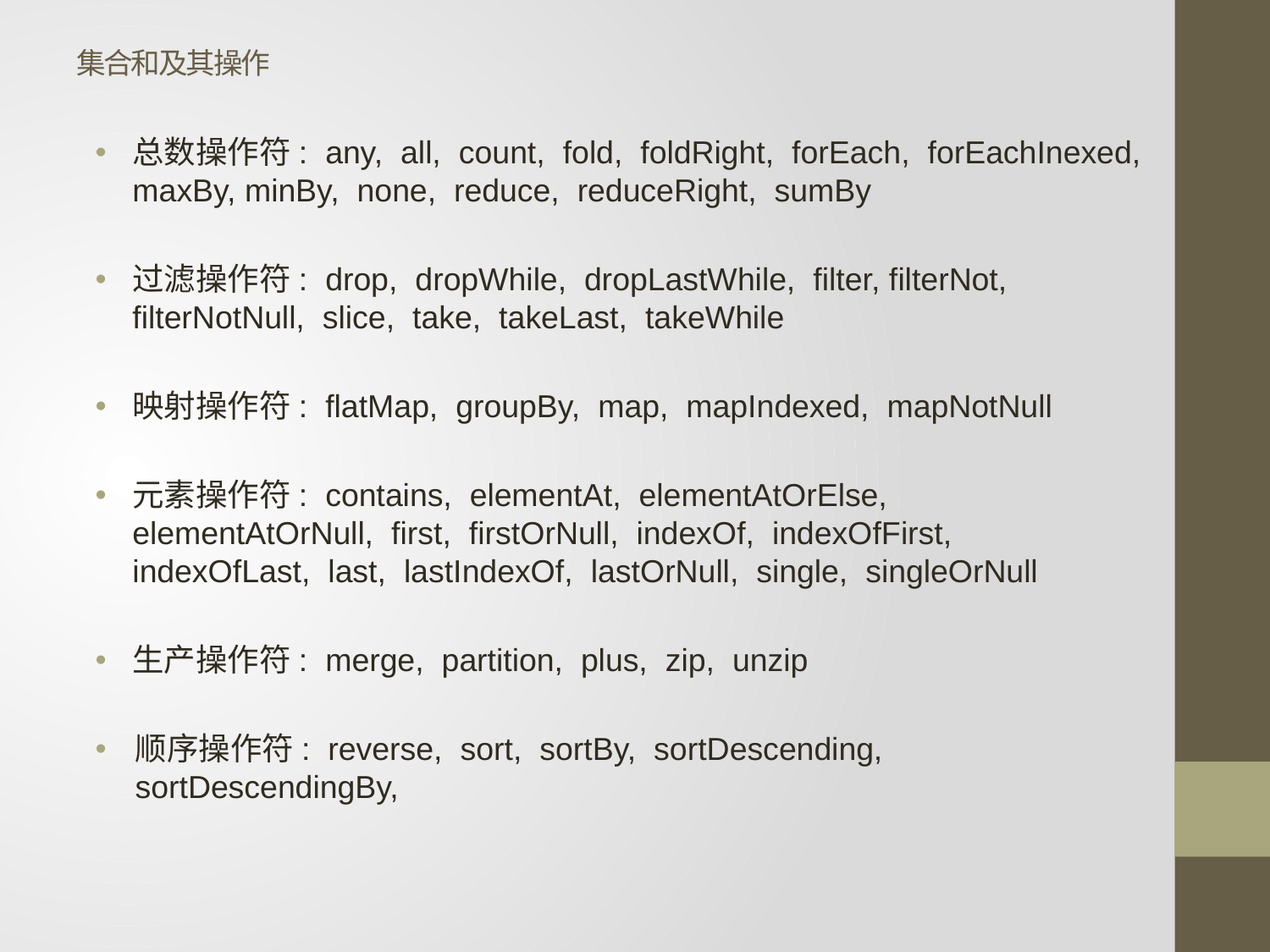

# 集合和及其操作
总数操作符:  any,  all,  count,  fold,  foldRight,  forEach,  forEachInexed, maxBy, minBy,  none,  reduce,  reduceRight,  sumBy

过滤操作符:  drop,  dropWhile,  dropLastWhile,  filter, filterNot,  filterNotNull,  slice,  take,  takeLast,  takeWhile

映射操作符:  flatMap,  groupBy,  map,  mapIndexed,  mapNotNull

元素操作符:  contains,  elementAt,  elementAtOrElse,  elementAtOrNull,  first,  firstOrNull,  indexOf,  indexOfFirst,  indexOfLast,  last,  lastIndexOf,  lastOrNull,  single,  singleOrNull

生产操作符:  merge,  partition,  plus,  zip,  unzip

顺序操作符:  reverse,  sort,  sortBy,  sortDescending,  sortDescendingBy,